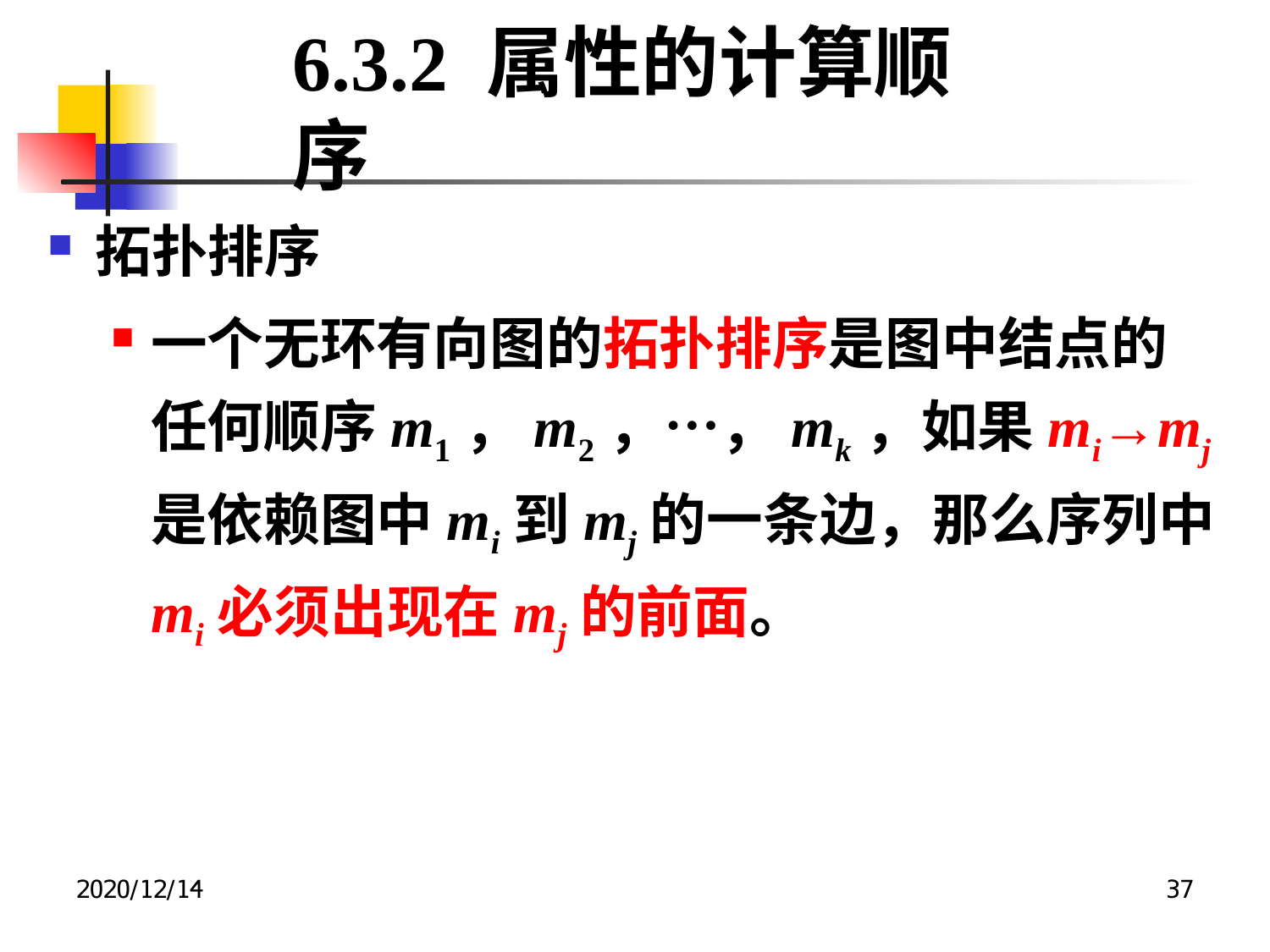

6.3.2 属性的计算顺序
拓扑排序
一个无环有向图的拓扑排序是图中结点的任何顺序m1，m2，…，mk，如果mi→mj是依赖图中mi到mj的一条边，那么序列中mi必须出现在mj的前面。
2020/12/14
37